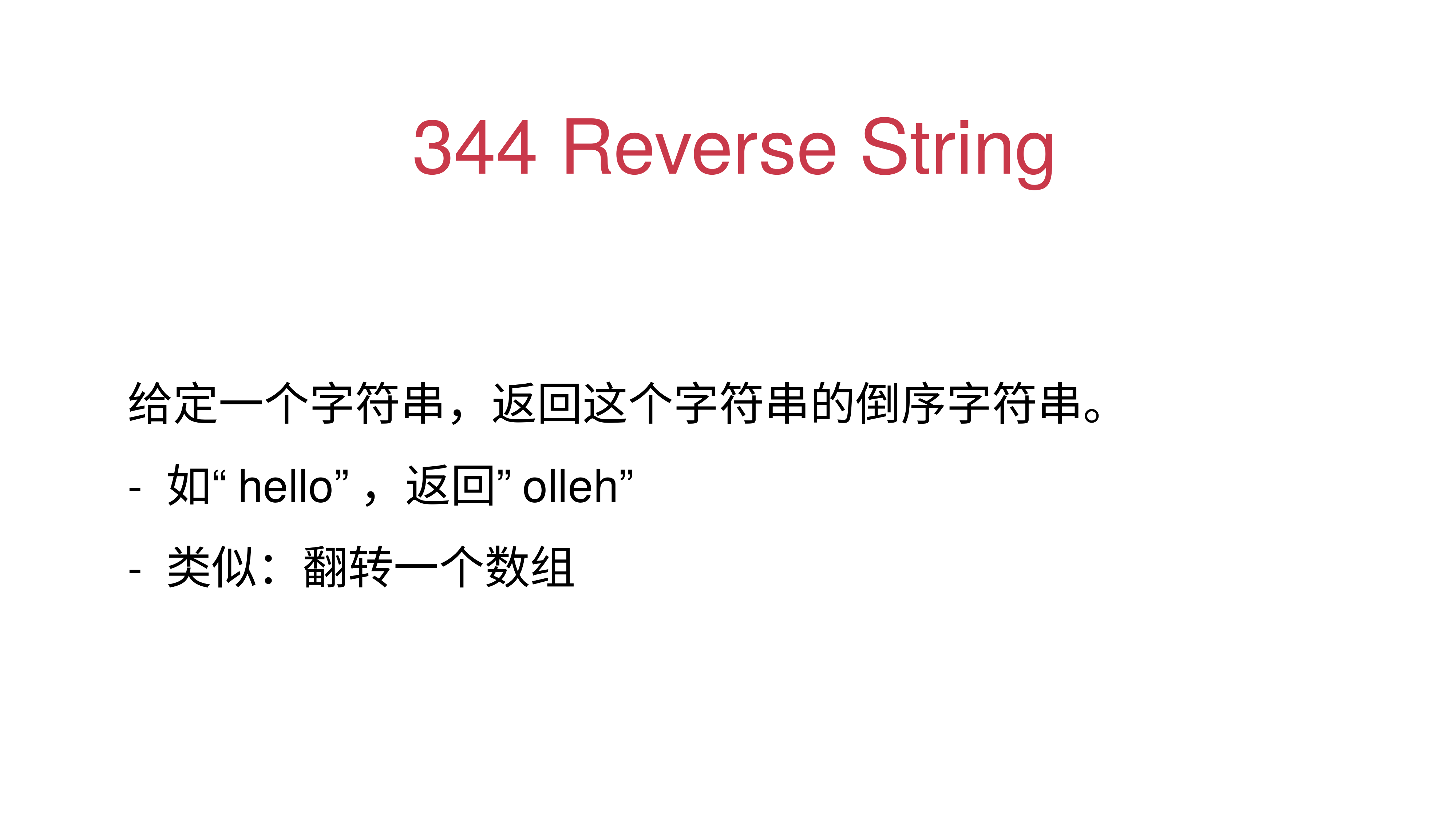

# 344 Reverse String
给定一个字符串，返回这个字符串的倒序字符串。
- 如“hello”，返回”olleh”
- 类似：翻转一个数组